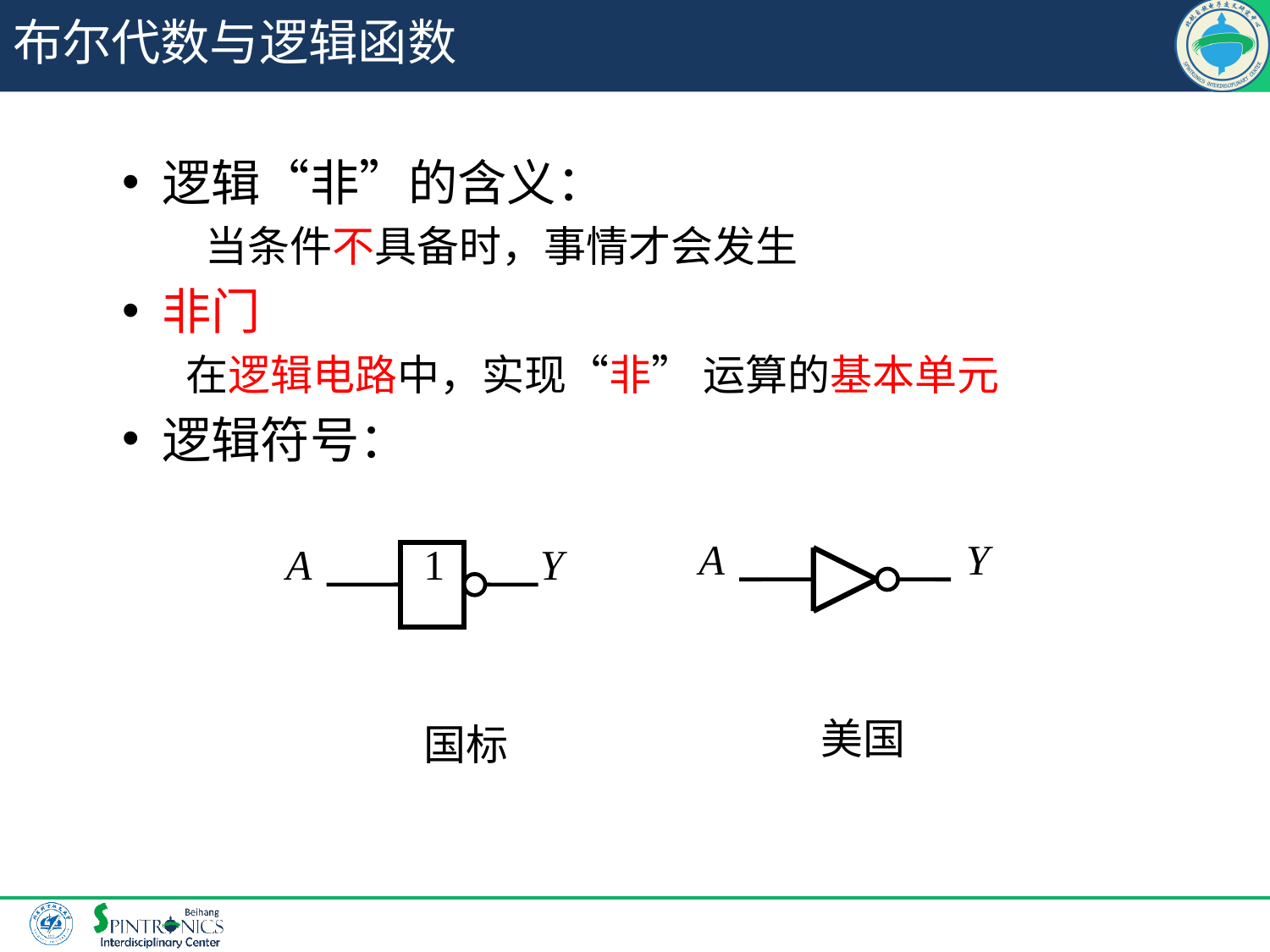

# 布尔代数与逻辑函数
逻辑“非”的含义：
 当条件不具备时，事情才会发生
非门
在逻辑电路中，实现“非” 运算的基本单元
逻辑符号：
A
Y

美国
A
1
Y

国标
13